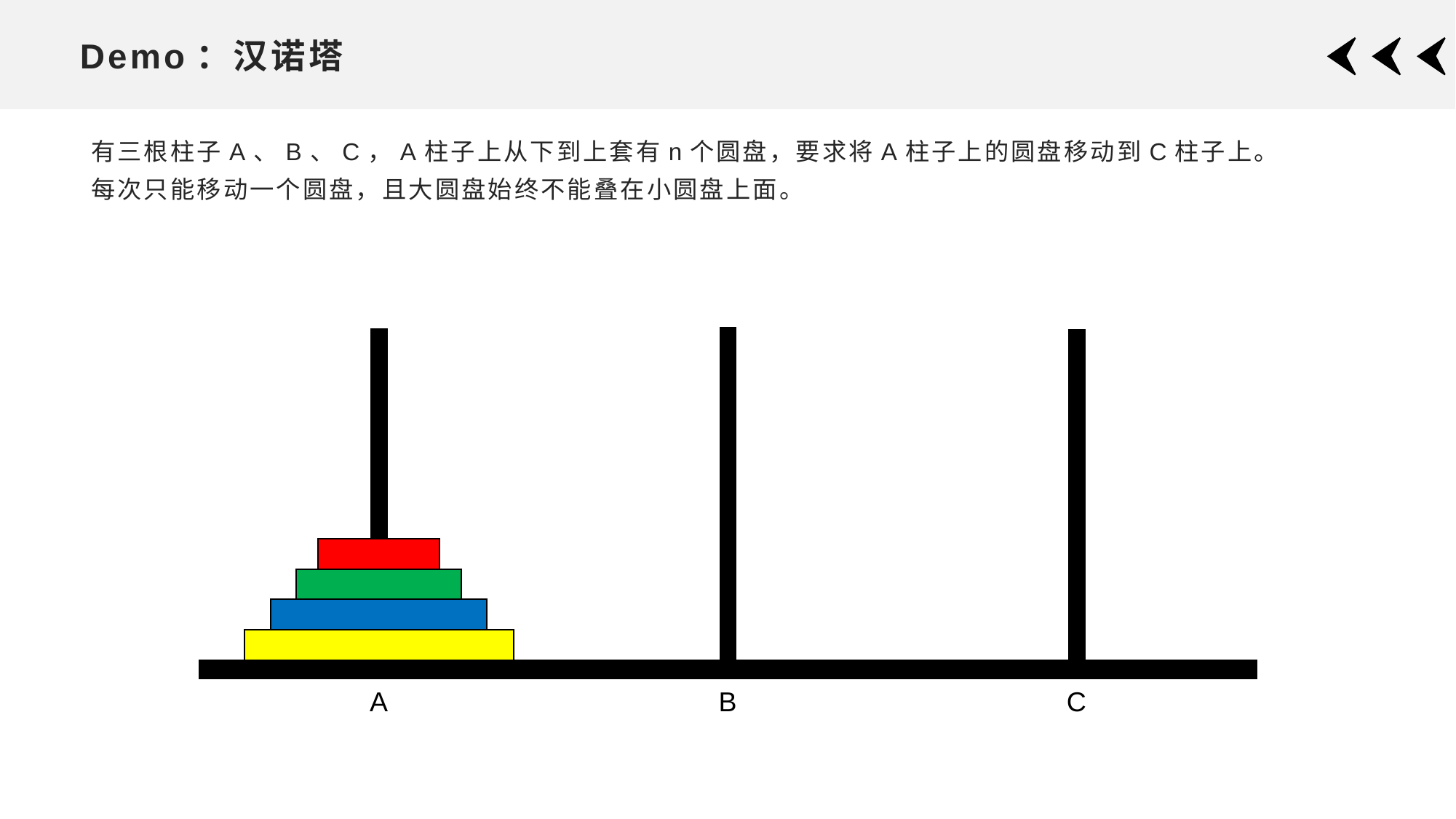

# Demo：汉诺塔
有三根柱子A、B、C，A柱子上从下到上套有n个圆盘，要求将A柱子上的圆盘移动到C柱子上。每次只能移动一个圆盘，且大圆盘始终不能叠在小圆盘上面。

A
B
C